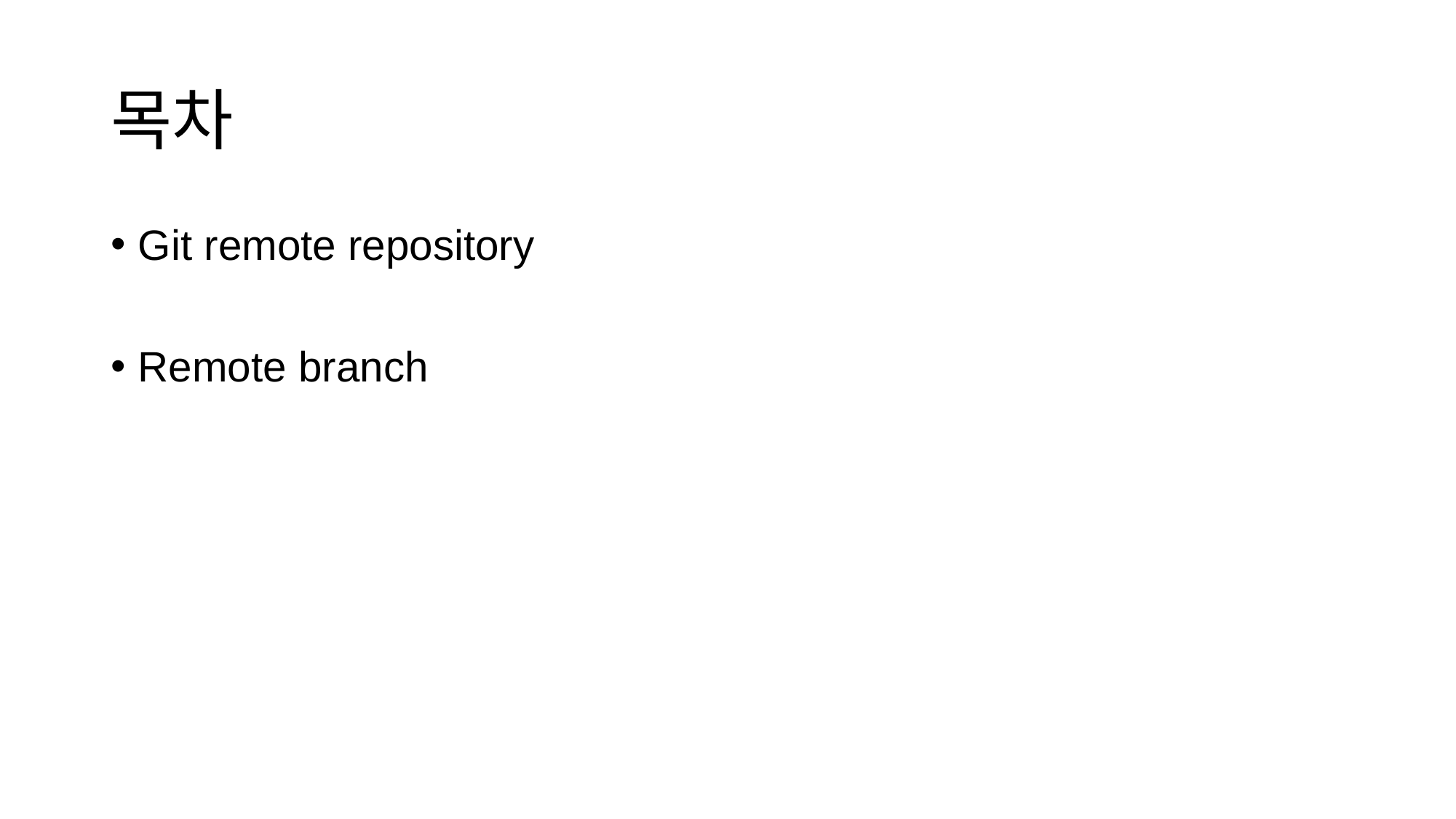

# 목차
Git remote repository

Remote branch